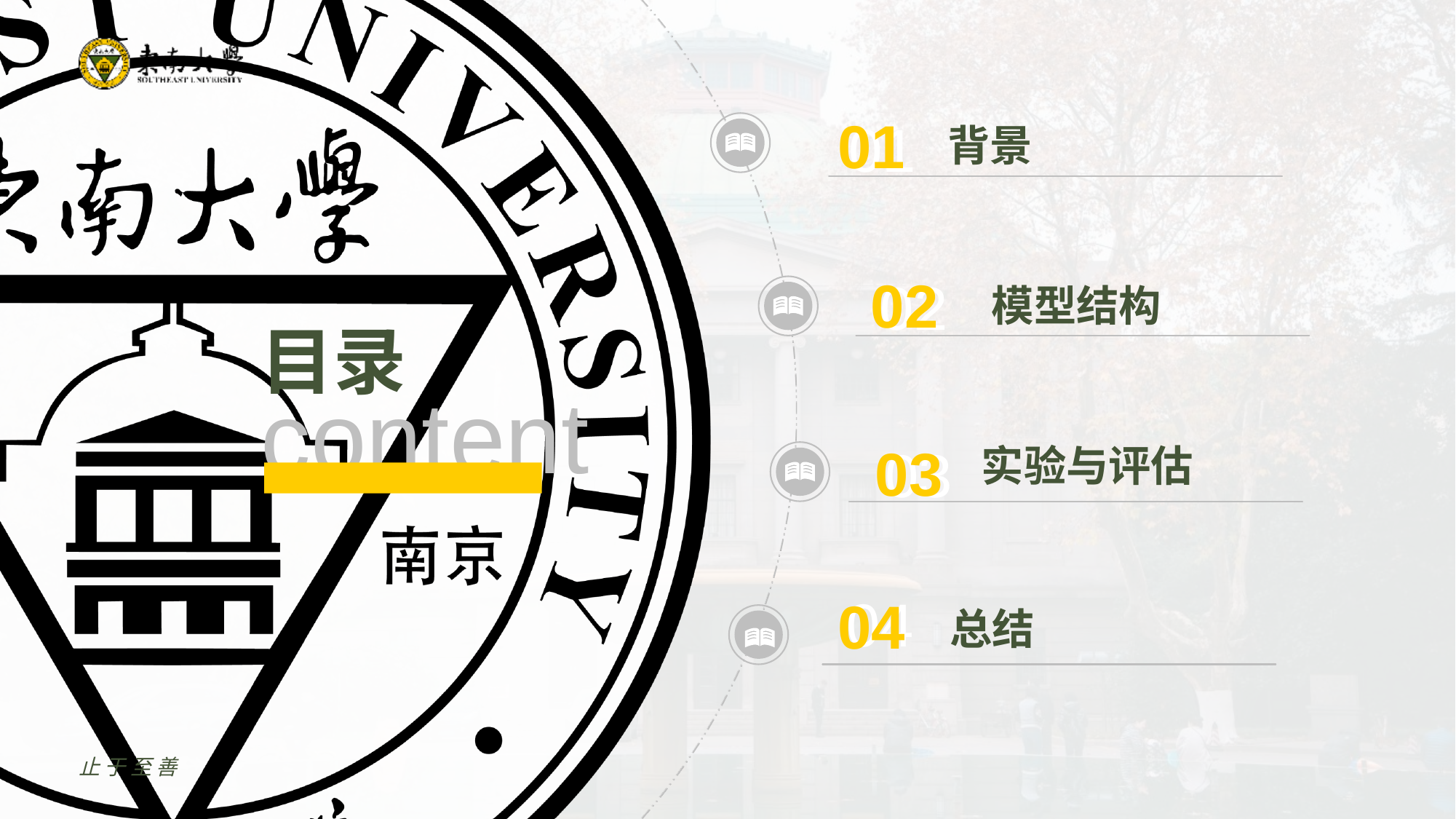

01
01

 背景
02
02
 模型结构

03
03
实验与评估

04
04
总结

止于至善